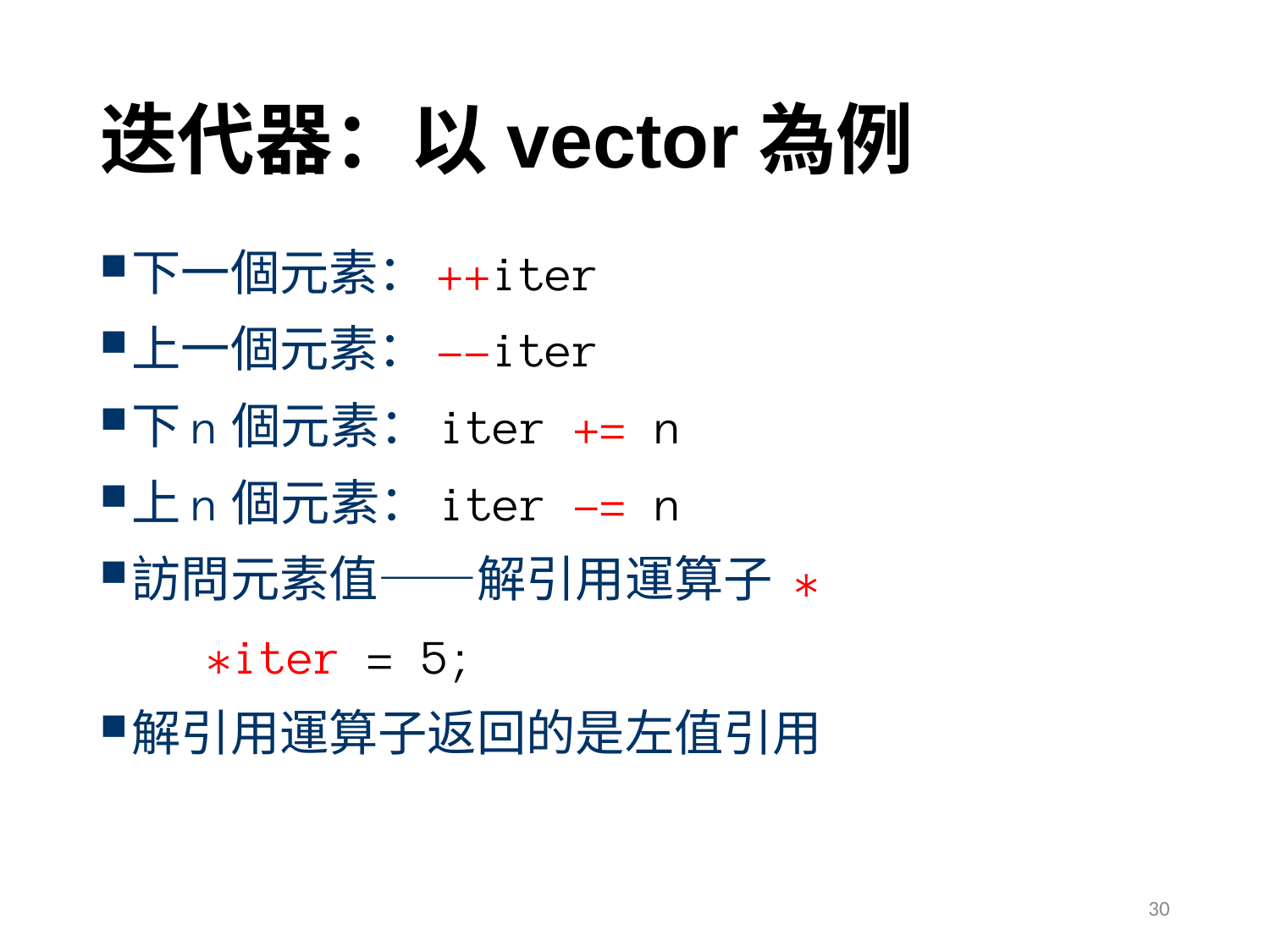

# 迭代器：以vector為例
下一個元素：++iter
上一個元素：--iter
下n個元素：iter += n
上n個元素：iter -= n
訪問元素值——解引用運算子 *
    *iter = 5;
解引用運算子返回的是左值引用
30